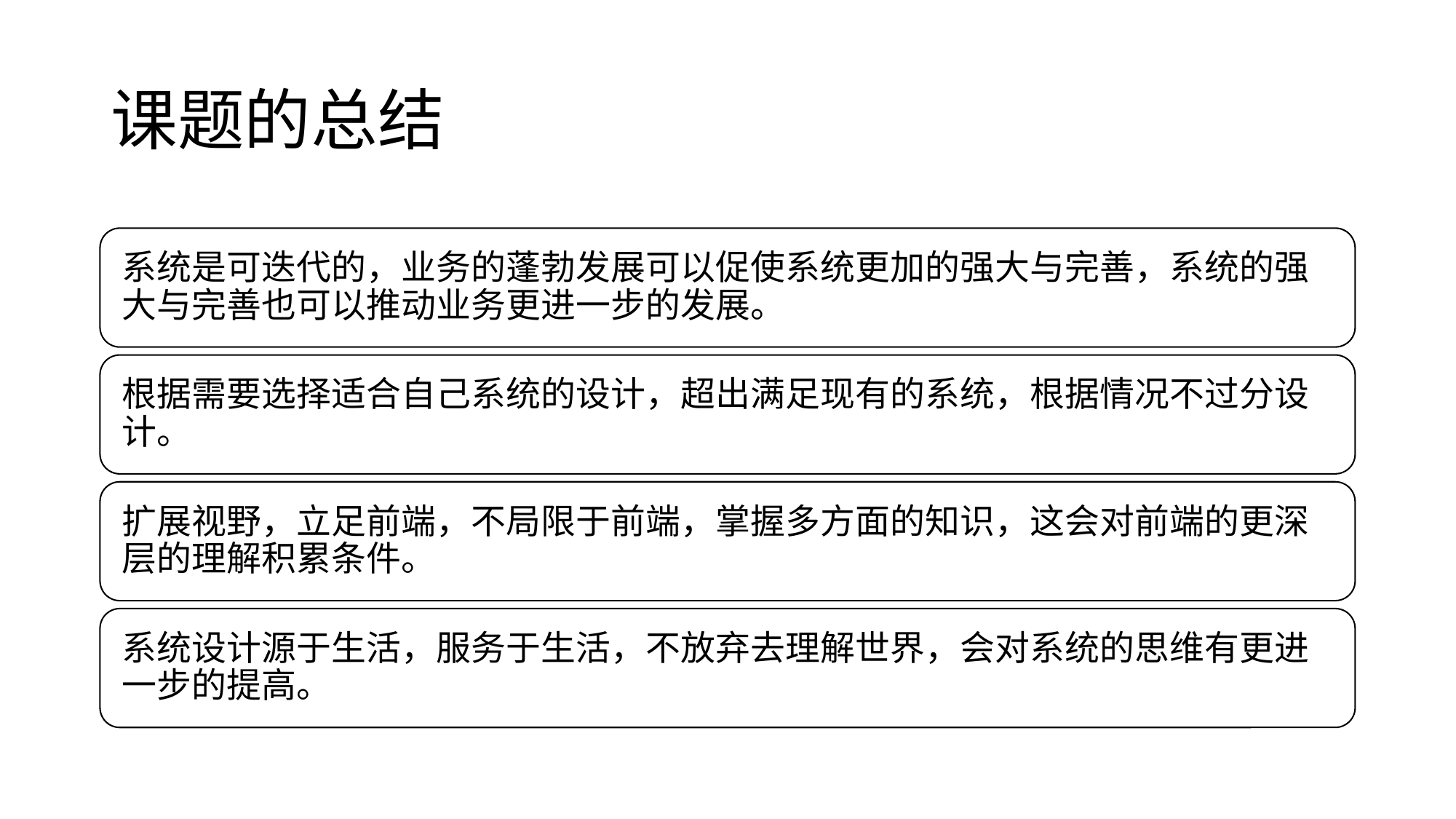

# 课题的总结
系统是可迭代的，业务的蓬勃发展可以促使系统更加的强大与完善，系统的强大与完善也可以推动业务更进一步的发展。
根据需要选择适合自己系统的设计，超出满足现有的系统，根据情况不过分设计。
扩展视野，立足前端，不局限于前端，掌握多方面的知识，这会对前端的更深层的理解积累条件。
系统设计源于生活，服务于生活，不放弃去理解世界，会对系统的思维有更进一步的提高。